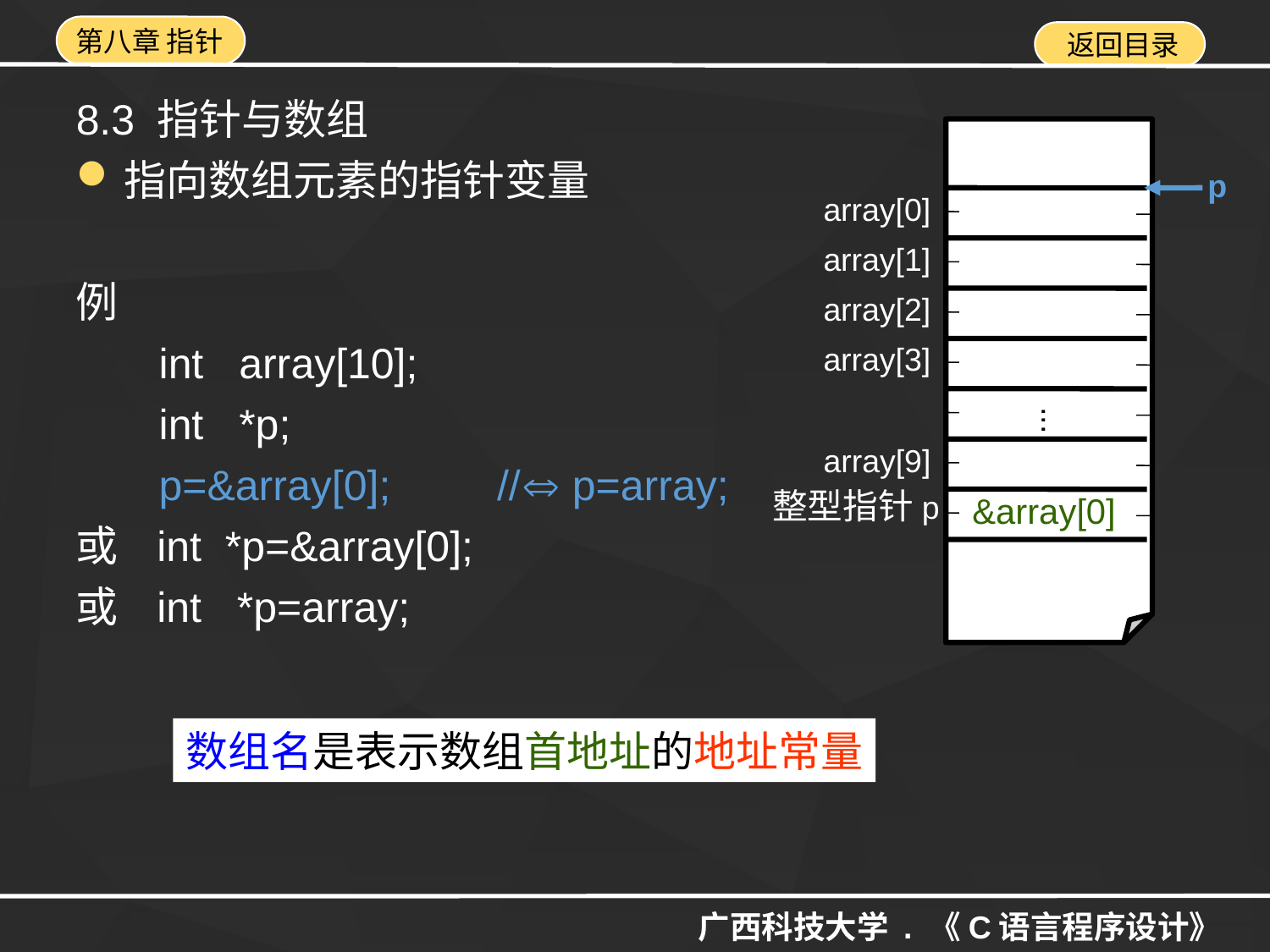

8.3 指针与数组
指向数组元素的指针变量

例
       int   array[10];
       int   *p;
       p=&array[0];         //⇔ p=array;
或   int  *p=&array[0];
或   int   *p=array;

array[0]

array[1]
array[2]
array[3]
...
array[9]
 p

整型指针p
&array[0]
数组名是表示数组首地址的地址常量